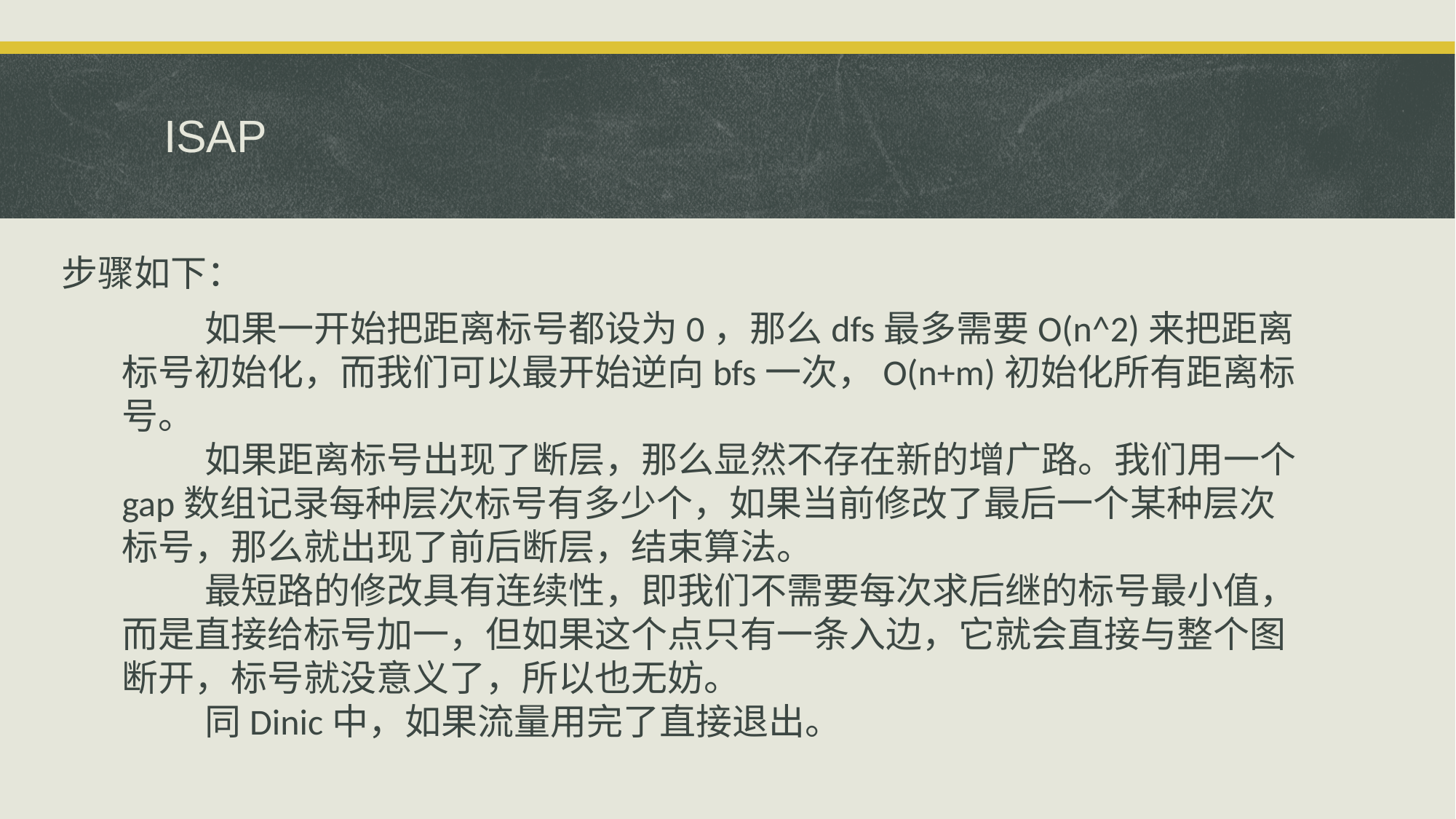

# ISAP
步骤如下：
         如果一开始把距离标号都设为0，那么dfs最多需要O(n^2)来把距离标号初始化，而我们可以最开始逆向bfs一次，O(n+m)初始化所有距离标号。
         如果距离标号出现了断层，那么显然不存在新的增广路。我们用一个gap数组记录每种层次标号有多少个，如果当前修改了最后一个某种层次标号，那么就出现了前后断层，结束算法。
         最短路的修改具有连续性，即我们不需要每次求后继的标号最小值，而是直接给标号加一，但如果这个点只有一条入边，它就会直接与整个图断开，标号就没意义了，所以也无妨。
         同Dinic中，如果流量用完了直接退出。